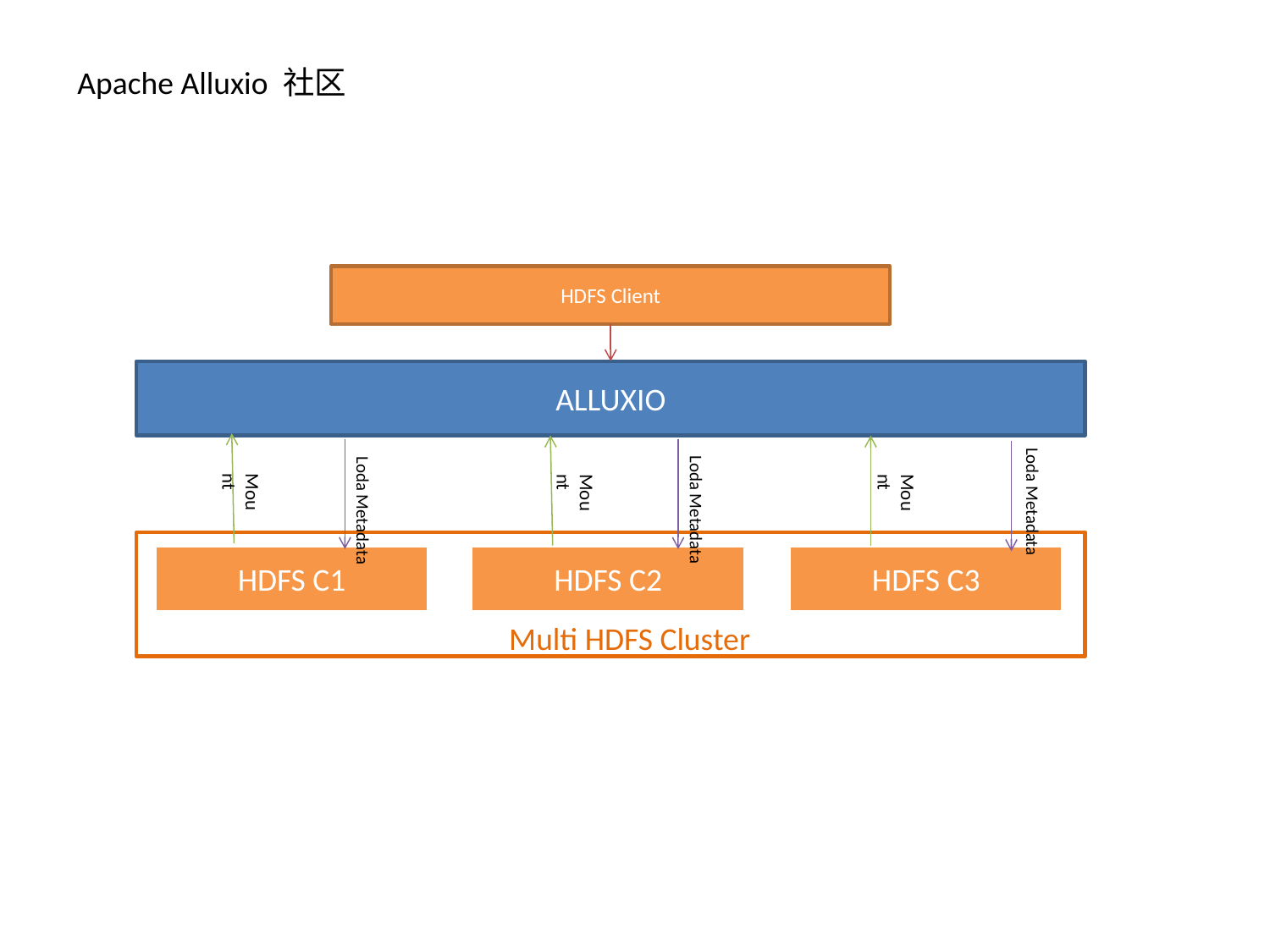

Apache Alluxio 社区
HDFS Client
ALLUXIO
Mount
Mount
Mount

HDFS C1
HDFS C2
HDFS C3
Multi HDFS Cluster
Loda Metadata
Loda Metadata
Loda Metadata